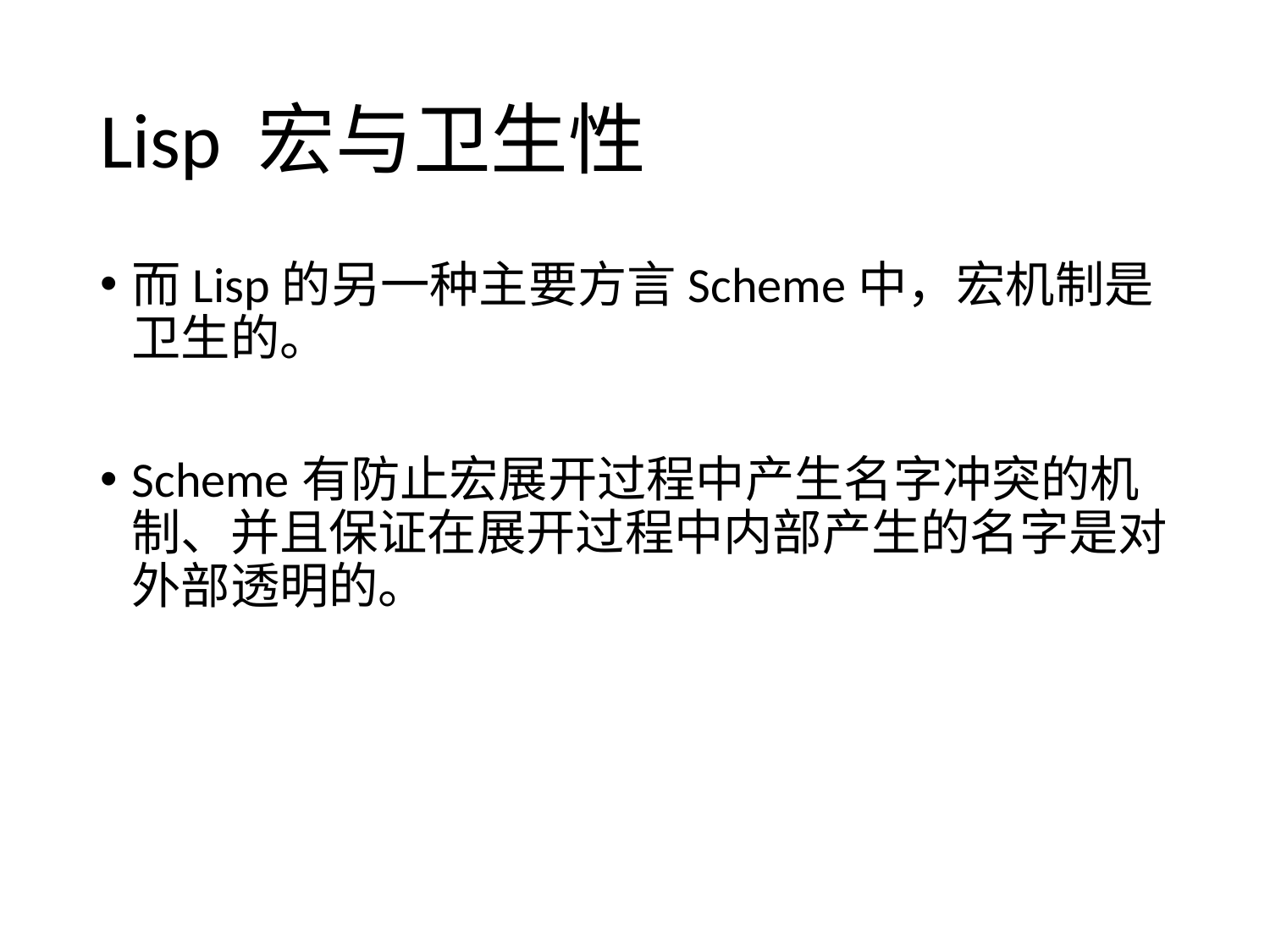

# Lisp 宏与卫生性
而Lisp的另一种主要方言Scheme中，宏机制是卫生的。

Scheme有防止宏展开过程中产生名字冲突的机制、并且保证在展开过程中内部产生的名字是对外部透明的。